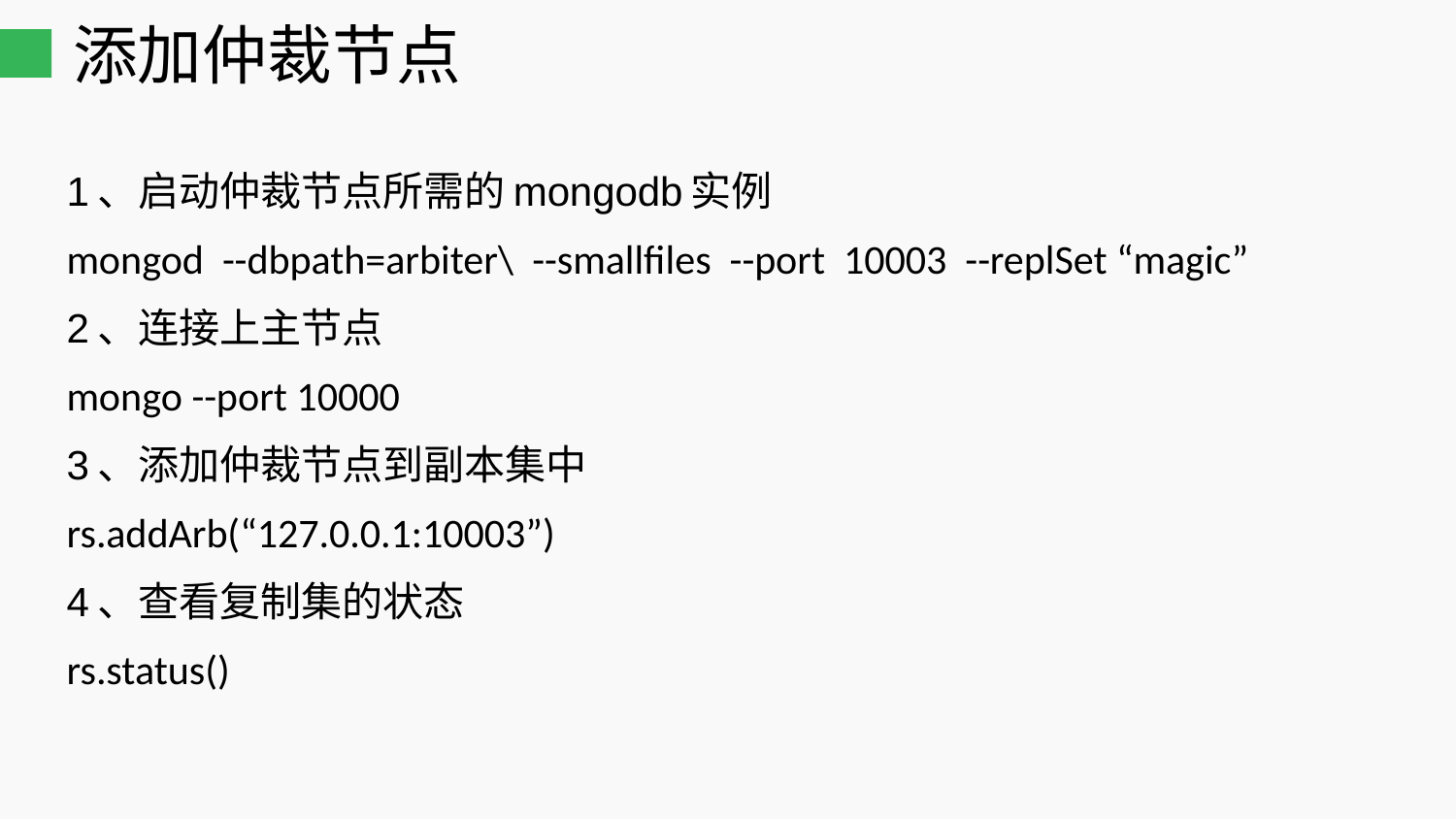

# 添加仲裁节点
1、启动仲裁节点所需的mongodb实例
mongod  --dbpath=arbiter\  --smallfiles  --port  10003  --replSet “magic”
2、连接上主节点
mongo --port 10000
3、添加仲裁节点到副本集中
rs.addArb(“127.0.0.1:10003”)
4、查看复制集的状态
rs.status()